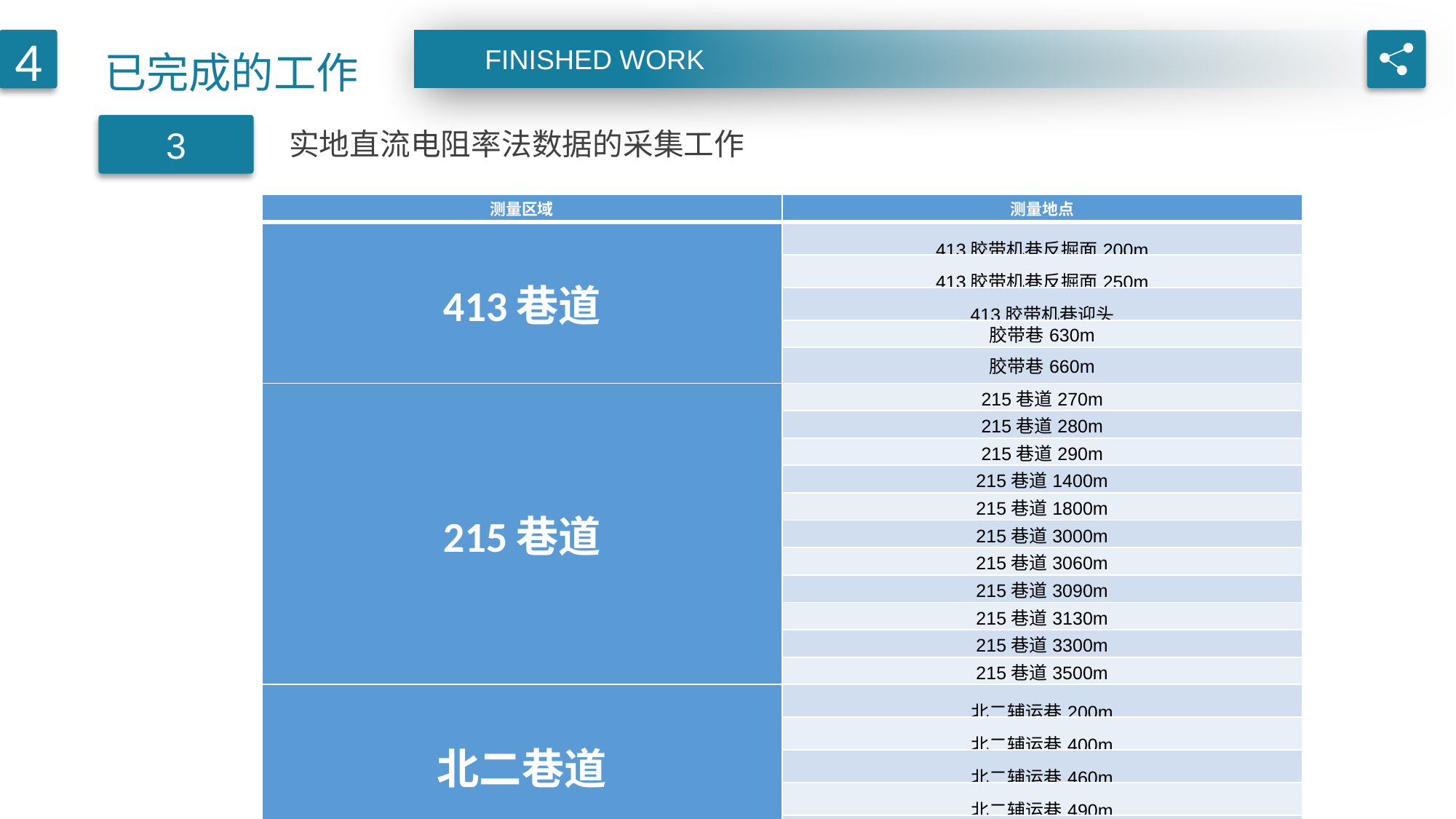

已完成的工作
4

FINISHED WORK

3
实地直流电阻率法数据的采集工作
| 测量区域 | 测量地点 |
| --- | --- |
| 413巷道 | 413胶带机巷反掘面200m |
|  | 413胶带机巷反掘面250m |
|  | 413胶带机巷迎头 |
|  | 胶带巷630m |
|  | 胶带巷660m |
| 215巷道 | 215巷道270m |
|  | 215巷道280m |
|  | 215巷道290m |
|  | 215巷道1400m |
|  | 215巷道1800m |
|  | 215巷道3000m |
|  | 215巷道3060m |
|  | 215巷道3090m |
|  | 215巷道3130m |
|  | 215巷道3300m |
|  | 215巷道3500m |
| 北二巷道 | 北二辅运巷200m |
|  | 北二辅运巷400m |
|  | 北二辅运巷460m |
|  | 北二辅运巷490m |
|  | 北二辅运巷520m |